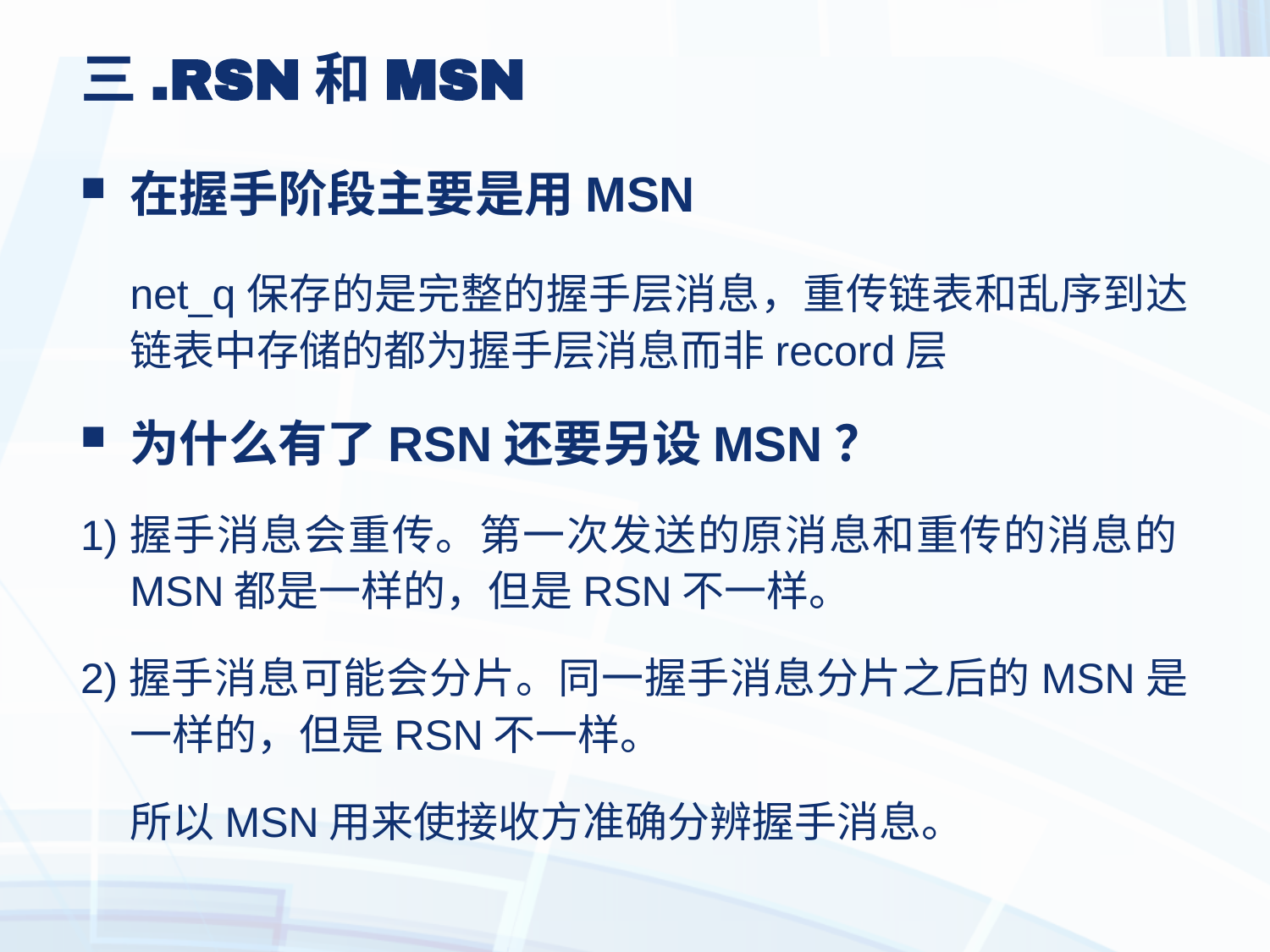

# 三.RSN和MSN
在握手阶段主要是用MSN
	net_q保存的是完整的握手层消息，重传链表和乱序到达链表中存储的都为握手层消息而非record层
为什么有了RSN还要另设MSN？
1)握手消息会重传。第一次发送的原消息和重传的消息的MSN都是一样的，但是RSN不一样。
2)握手消息可能会分片。同一握手消息分片之后的MSN是一样的，但是RSN不一样。
	所以MSN用来使接收方准确分辨握手消息。